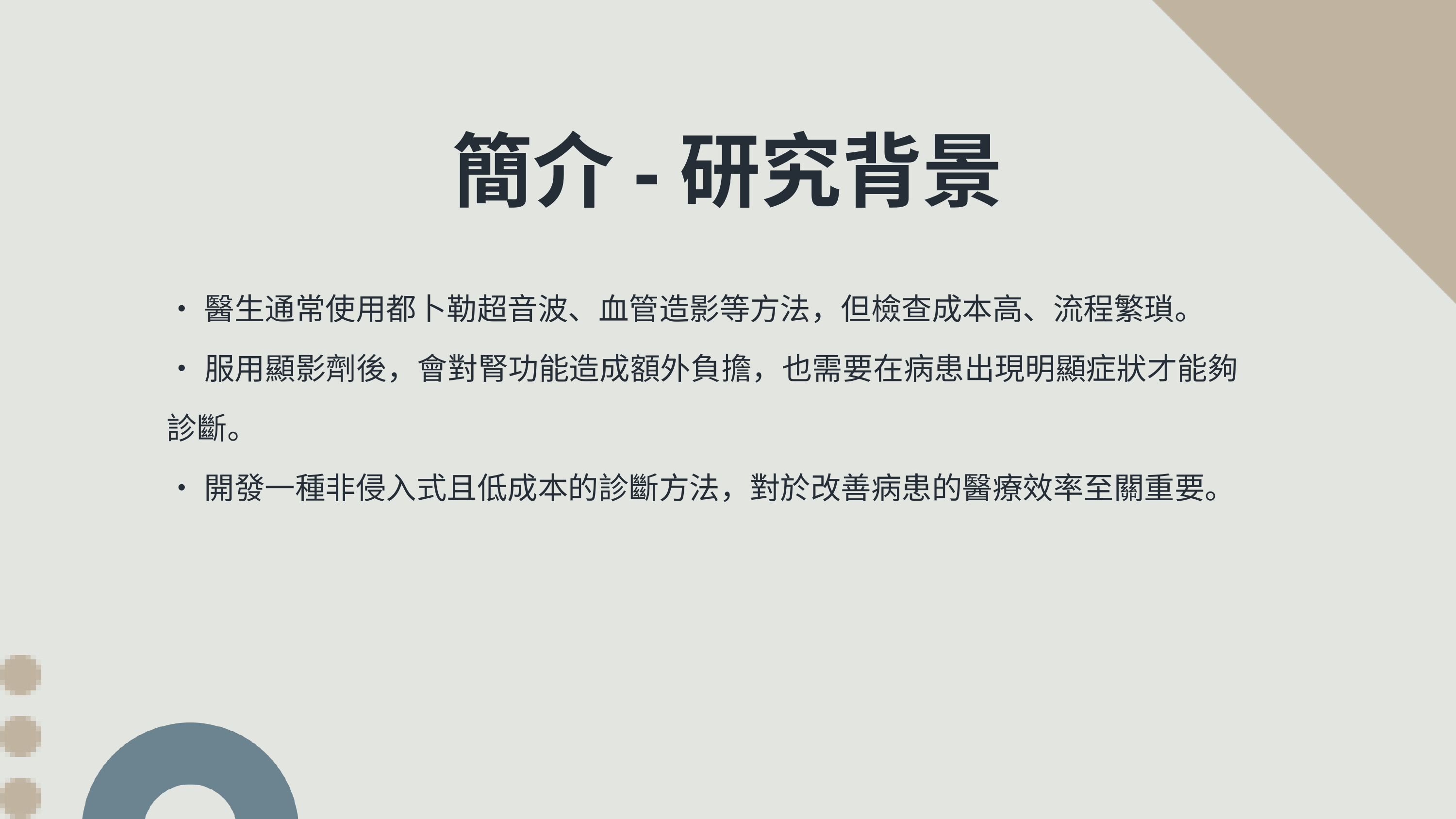

簡介-研究背景
•醫生通常使用都卜勒超音波、血管造影等方法，但檢查成本高、流程繁瑣。
•服用顯影劑後，會對腎功能造成額外負擔，也需要在病患出現明顯症狀才能夠診斷。
•開發一種非侵入式且低成本的診斷方法，對於改善病患的醫療效率至關重要。